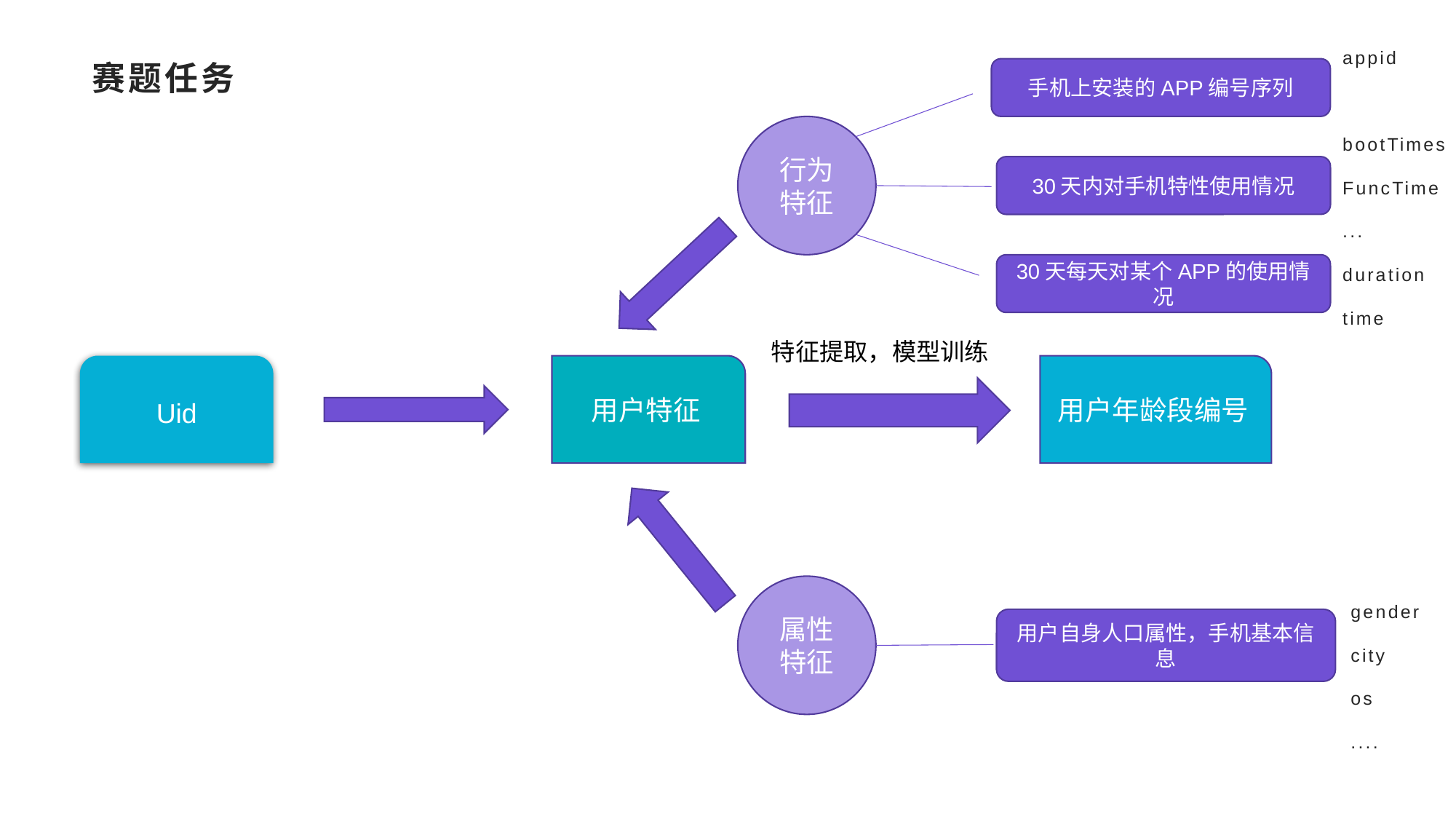

appid
# 赛题任务
手机上安装的APP编号序列
行为特征
bootTimes
FuncTime
...
30天内对手机特性使用情况

30天每天对某个APP的使用情况
duration
time
特征提取，模型训练
Uid
用户特征
用户年龄段编号

属性特征
gender
city
os
....
用户自身人口属性，手机基本信息